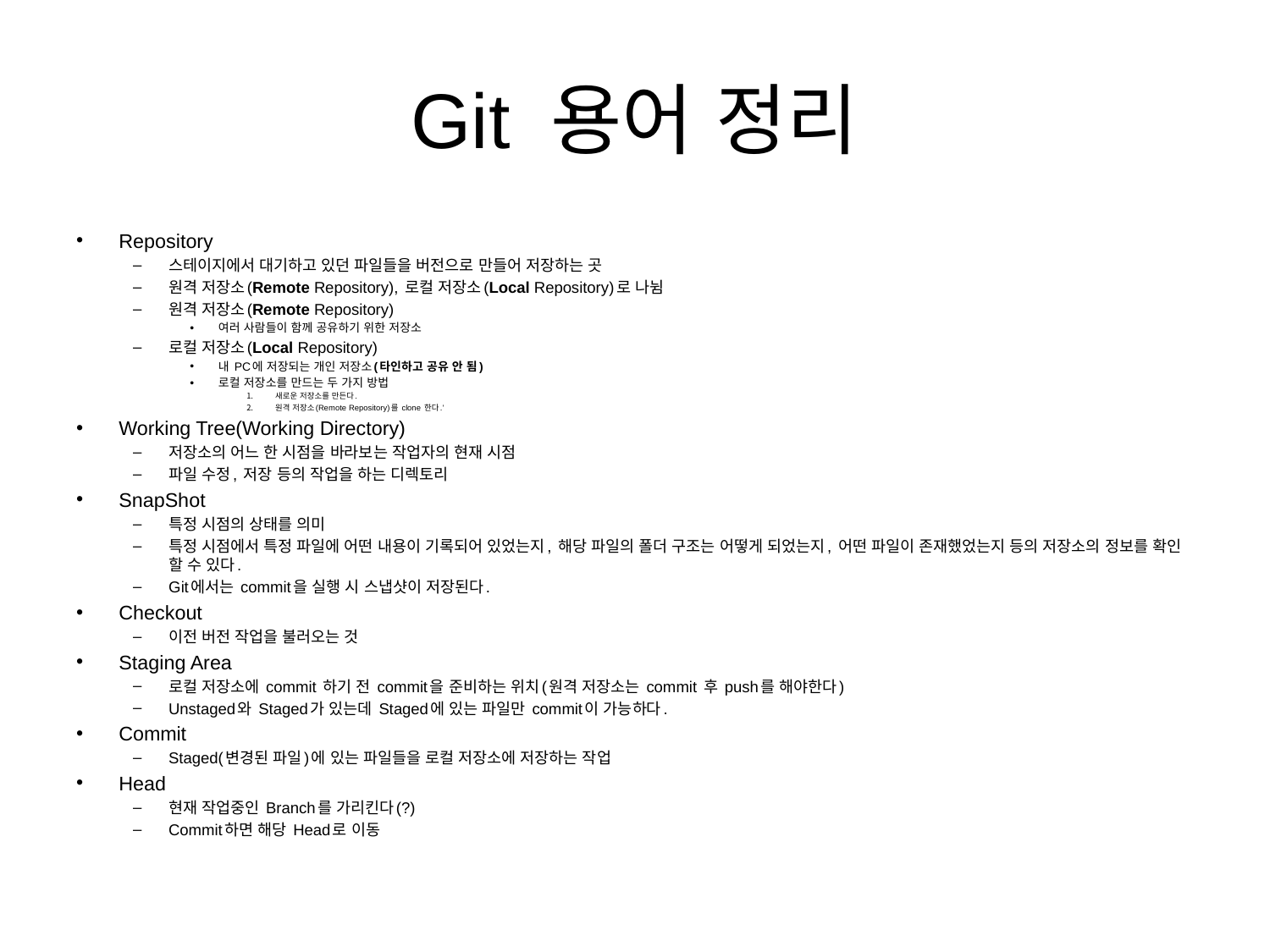

# Git 용어 정리
Repository
스테이지에서 대기하고 있던 파일들을 버전으로 만들어 저장하는 곳
원격 저장소(Remote Repository), 로컬 저장소(Local Repository)로 나뉨
원격 저장소(Remote Repository)
여러 사람들이 함께 공유하기 위한 저장소
로컬 저장소(Local Repository)
내 PC에 저장되는 개인 저장소(타인하고 공유 안 됨)
로컬 저장소를 만드는 두 가지 방법
새로운 저장소를 만든다.
원격 저장소(Remote Repository)를 clone 한다.’
Working Tree(Working Directory)
저장소의 어느 한 시점을 바라보는 작업자의 현재 시점
파일 수정, 저장 등의 작업을 하는 디렉토리
SnapShot
특정 시점의 상태를 의미
특정 시점에서 특정 파일에 어떤 내용이 기록되어 있었는지, 해당 파일의 폴더 구조는 어떻게 되었는지, 어떤 파일이 존재했었는지 등의 저장소의 정보를 확인 할 수 있다.
Git에서는 commit을 실행 시 스냅샷이 저장된다.
Checkout
이전 버전 작업을 불러오는 것
Staging Area
로컬 저장소에 commit 하기 전 commit을 준비하는 위치(원격 저장소는 commit 후 push를 해야한다)
Unstaged와 Staged가 있는데 Staged에 있는 파일만 commit이 가능하다.
Commit
Staged(변경된 파일)에 있는 파일들을 로컬 저장소에 저장하는 작업
Head
현재 작업중인 Branch를 가리킨다(?)
Commit하면 해당 Head로 이동